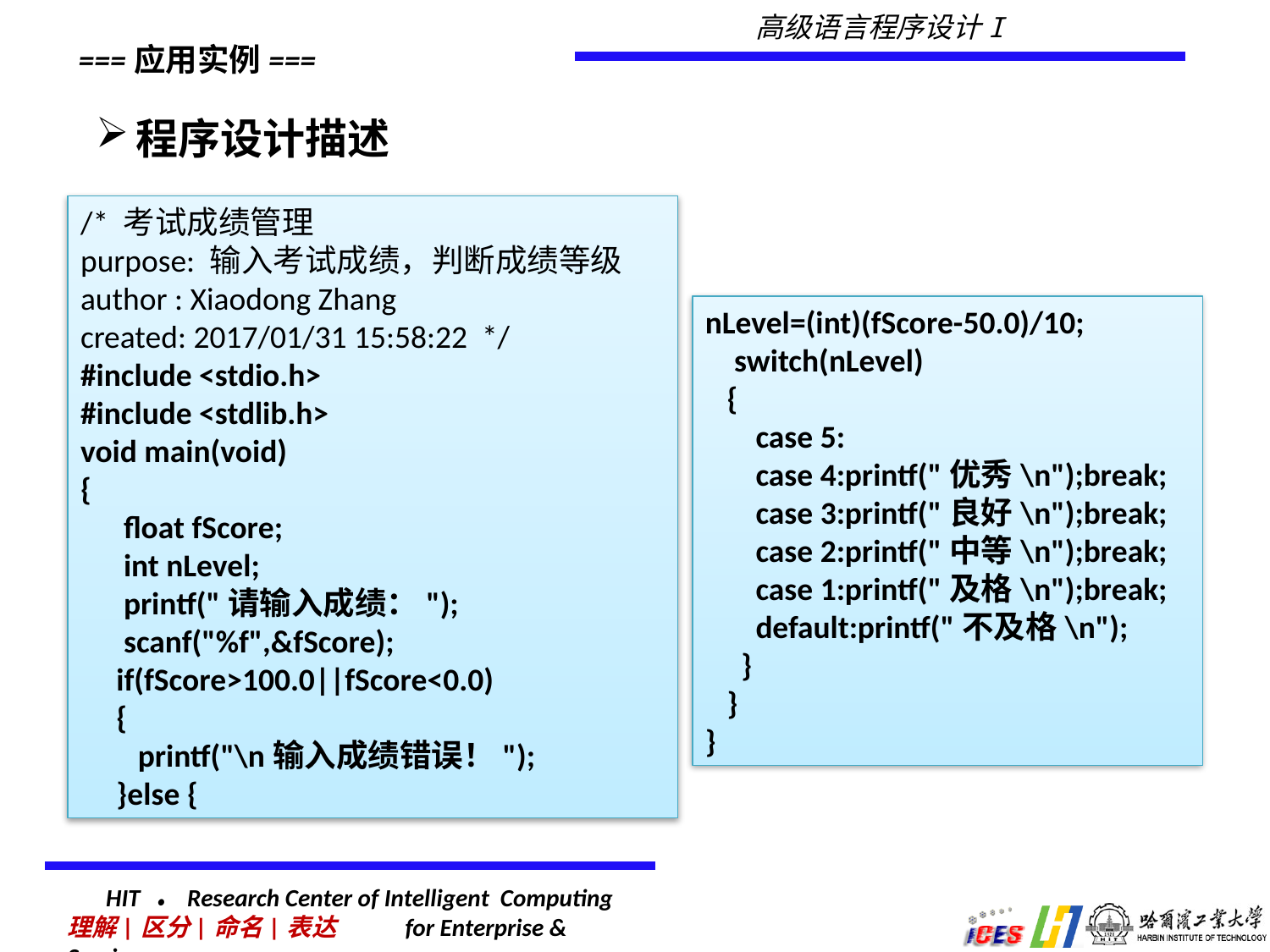

===应用实例===
程序设计描述
/* 考试成绩管理
purpose: 输入考试成绩，判断成绩等级
author : Xiaodong Zhang
created: 2017/01/31 15:58:22  */
#include <stdio.h>
#include <stdlib.h>
void main(void)
{
      float fScore;
      int nLevel;
      printf("请输入成绩：");
      scanf("%f",&fScore);
     if(fScore>100.0||fScore<0.0)
     {
        printf("\n输入成绩错误！");
     }else {
nLevel=(int)(fScore-50.0)/10;
    switch(nLevel)
   {
       case 5:
       case 4:printf("优秀\n");break;
       case 3:printf("良好\n");break;
       case 2:printf("中等\n");break;
       case 1:printf("及格\n");break;
       default:printf("不及格\n");
     }
   }
}